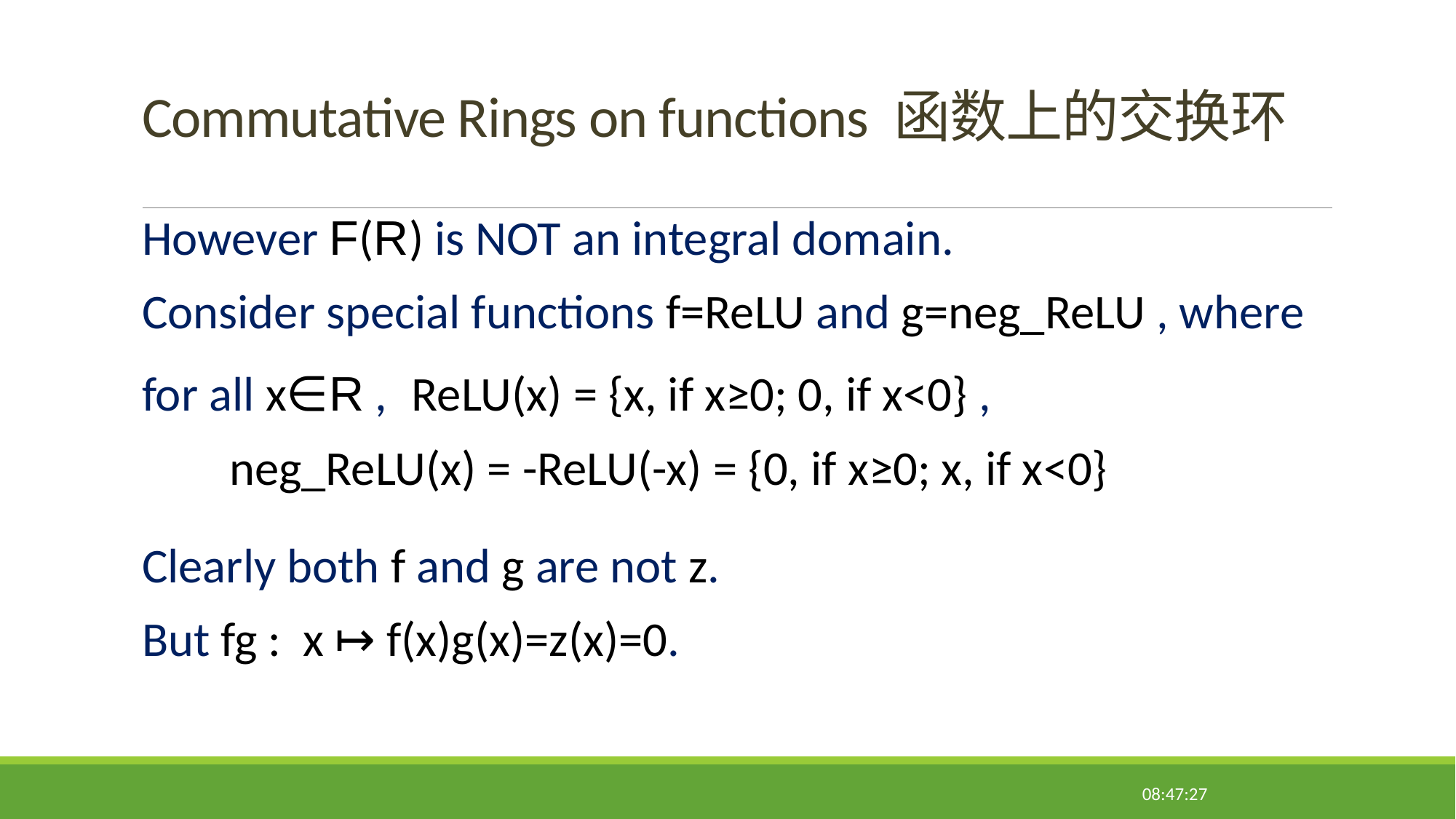

# Commutative Rings on functions 函数上的交换环
However F(R) is NOT an integral domain.
Consider special functions f=ReLU and g=neg_ReLU , where
for all x∈R ,  ReLU(x) = {x, if x≥0; 0, if x<0} ,
        neg_ReLU(x) = -ReLU(-x) = {0, if x≥0; x, if x<0}
Clearly both f and g are not z.
But fg :  x ↦ f(x)g(x)=z(x)=0.
08:47:27